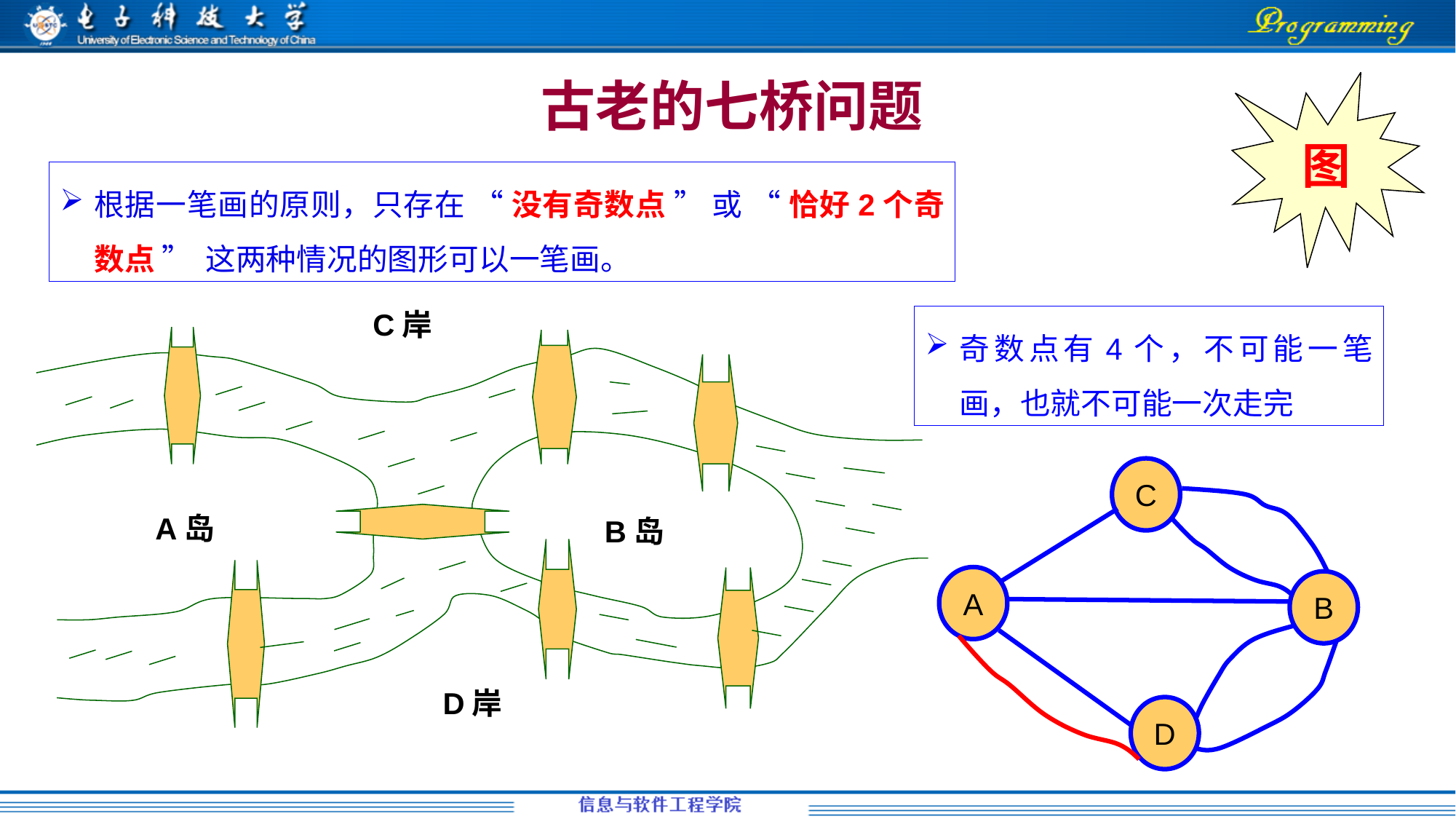

古老的七桥问题
图
根据一笔画的原则，只存在 “ 没有奇数点 ” 或 “ 恰好2个奇数点 ”  这两种情况的图形可以一笔画。
C岸

A岛

B岛

D岸
奇数点有4个，不可能一笔画，也就不可能一次走完
C

A
B

D